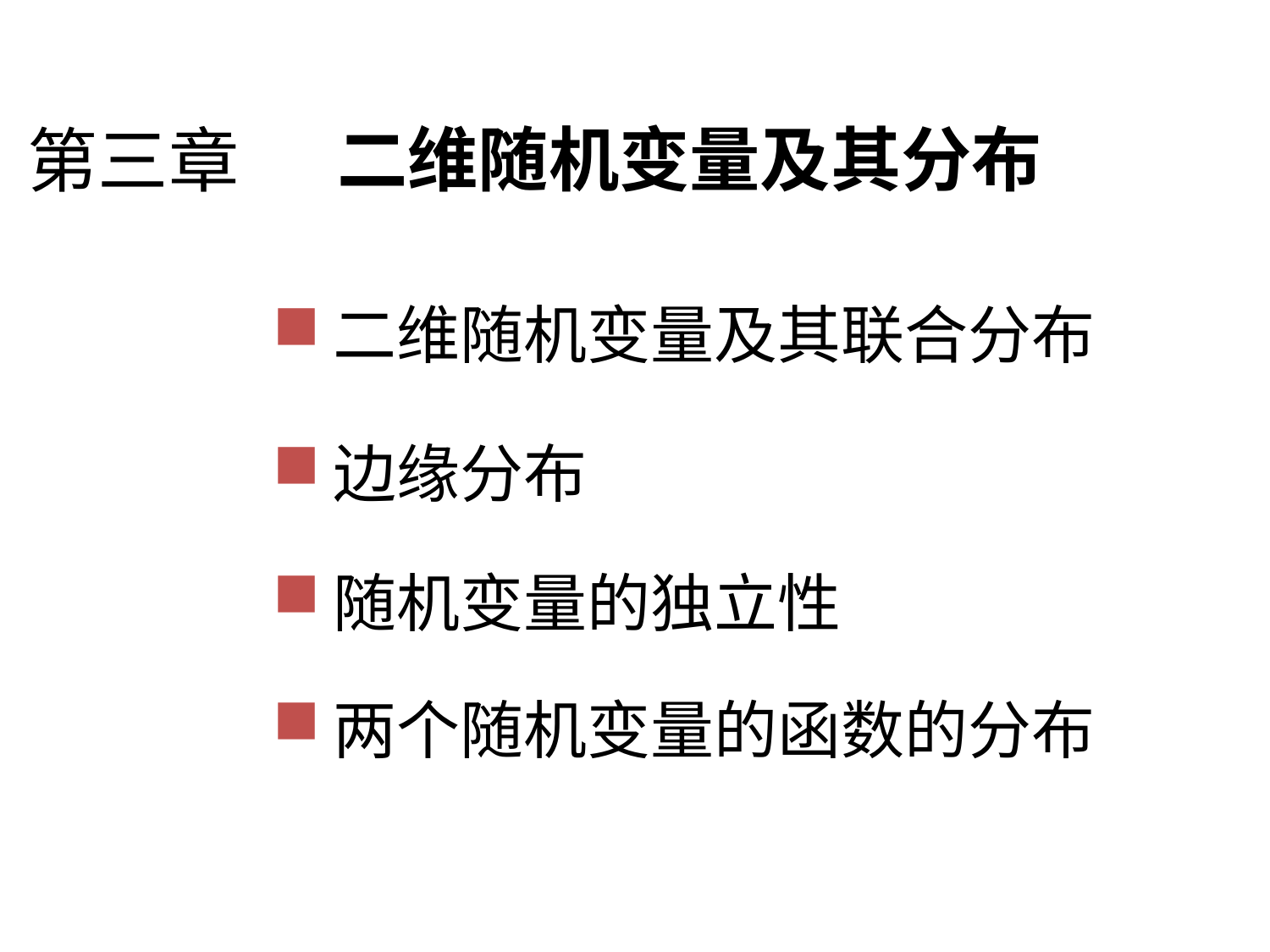

二维随机变量及其分布
第三章
二维随机变量及其联合分布
边缘分布
随机变量的独立性
两个随机变量的函数的分布